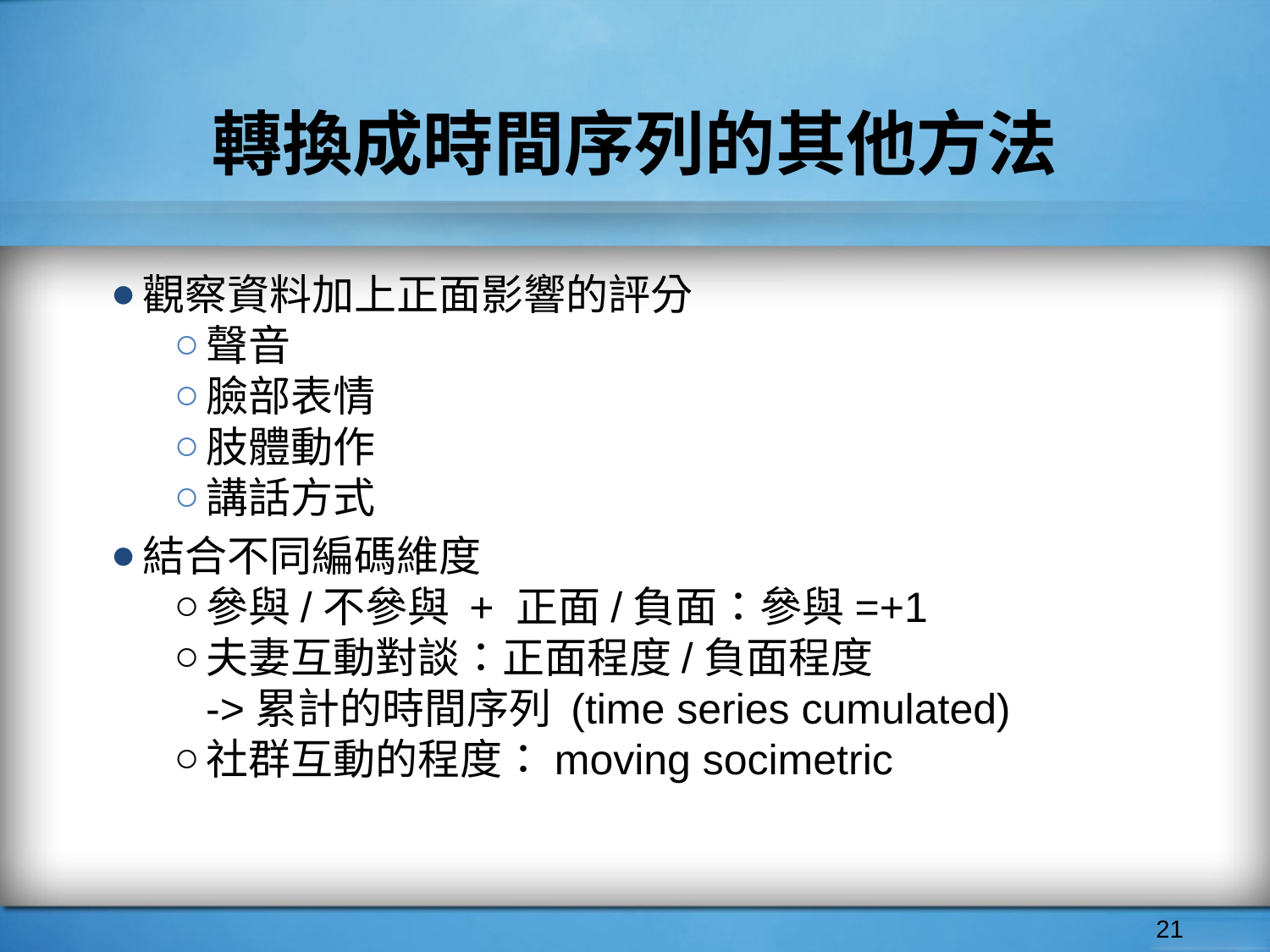

# 轉換成時間序列的其他方法
觀察資料加上正面影響的評分
聲音
臉部表情
肢體動作
講話方式
結合不同編碼維度
參與/不參與 + 正面/負面：參與=+1
夫妻互動對談：正面程度/負面程度
->累計的時間序列 (time series cumulated)
社群互動的程度：moving socimetric
21